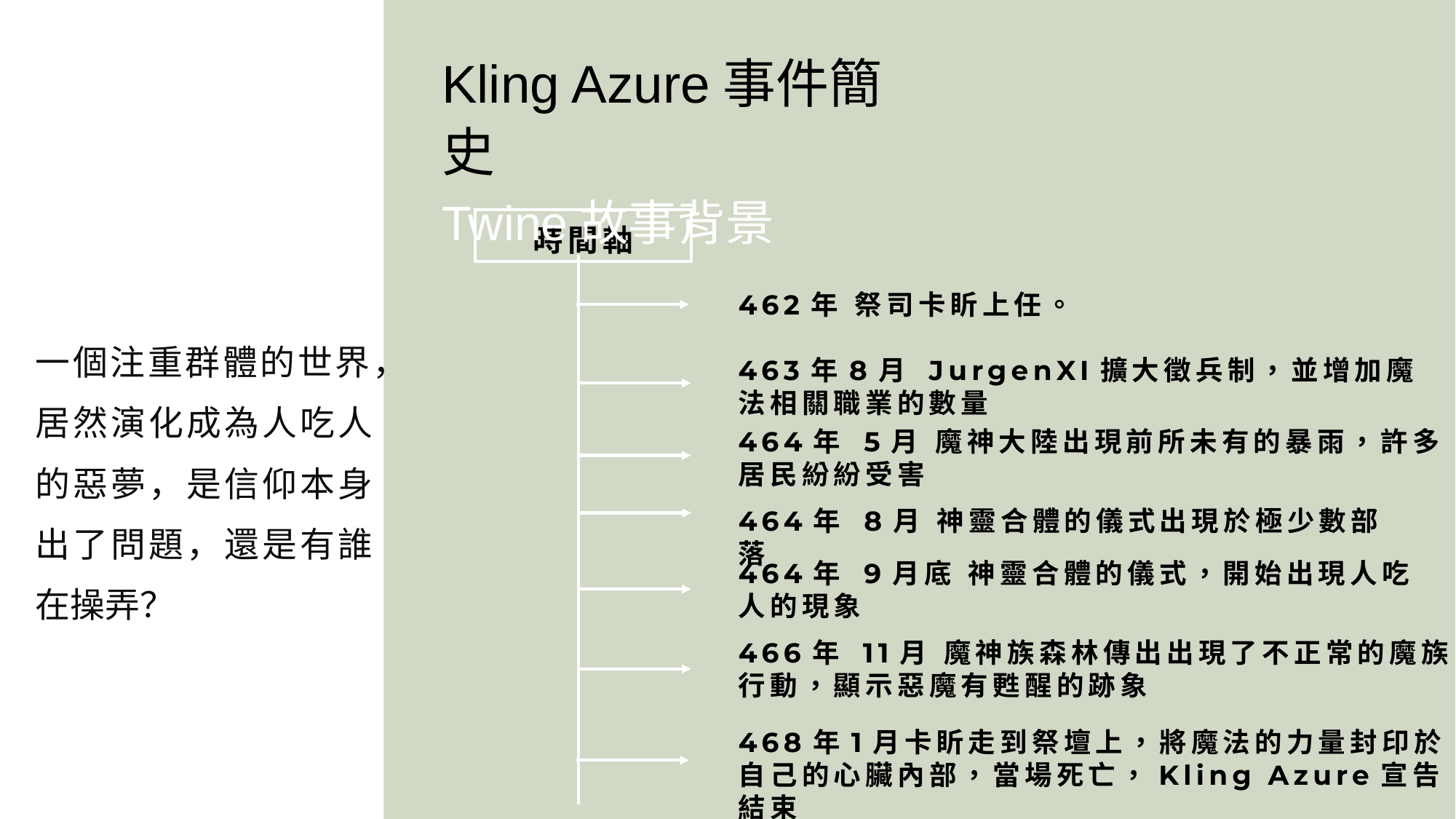

Kling Azure事件簡史
Twine故事背景

時間軸
462年 祭司卡盺上任。
一個注重群體的世界，居然演化成為人吃人的惡夢，是信仰本身出了問題，還是有誰在操弄？
463年8月 JurgenXI擴大徵兵制，並增加魔法相關職業的數量
464年 5月 魔神大陸出現前所未有的暴雨，許多居民紛紛受害
464年 8月 神靈合體的儀式出現於極少數部落
464年 9月底 神靈合體的儀式，開始出現人吃人的現象
466年 11月 魔神族森林傳出出現了不正常的魔族行動，顯示惡魔有甦醒的跡象
468年1月卡盺走到祭壇上，將魔法的力量封印於自己的心臟內部，當場死亡，Kling Azure宣告結束